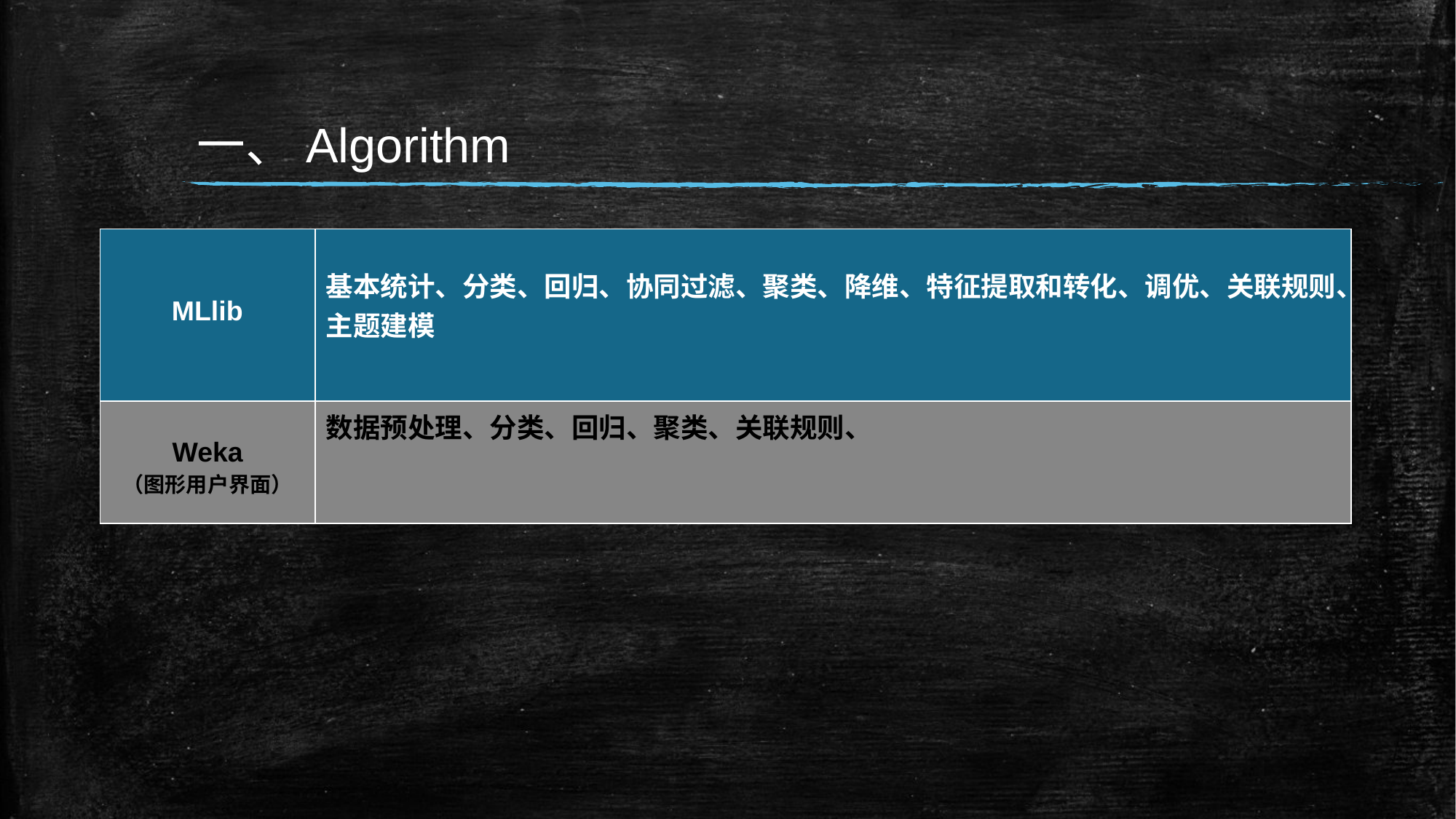

# 一、Algorithm
| MLlib | 基本统计、分类、回归、协同过滤、聚类、降维、特征提取和转化、调优、关联规则、主题建模 |
| --- | --- |
| Weka （图形用户界面） | 数据预处理、分类、回归、聚类、关联规则、 |